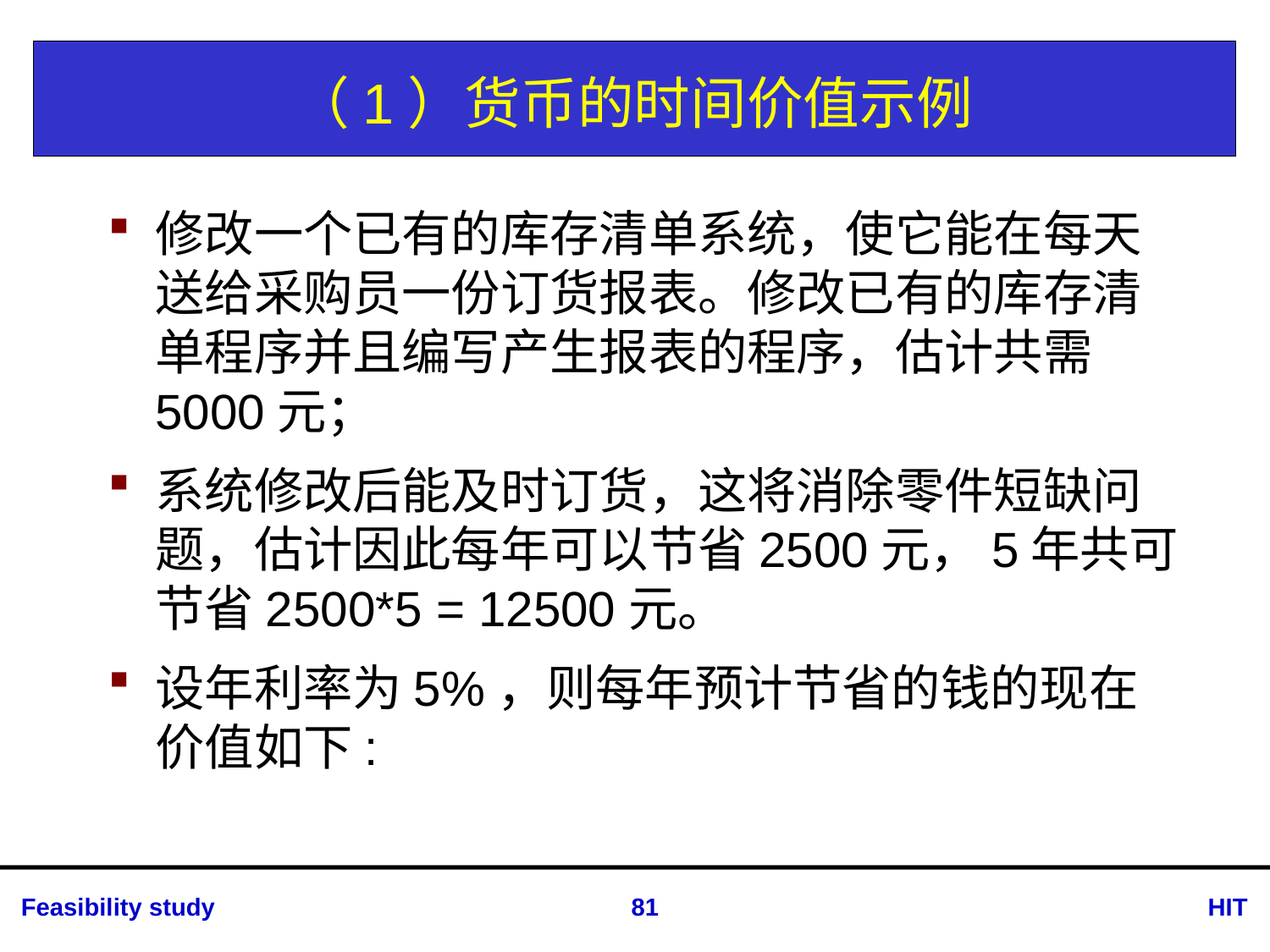

# （1）货币的时间价值示例
修改一个已有的库存清单系统，使它能在每天送给采购员一份订货报表。修改已有的库存清单程序并且编写产生报表的程序，估计共需5000元；
系统修改后能及时订货，这将消除零件短缺问题，估计因此每年可以节省2500元，5年共可节省2500*5 = 12500元。
设年利率为5%，则每年预计节省的钱的现在价值如下: